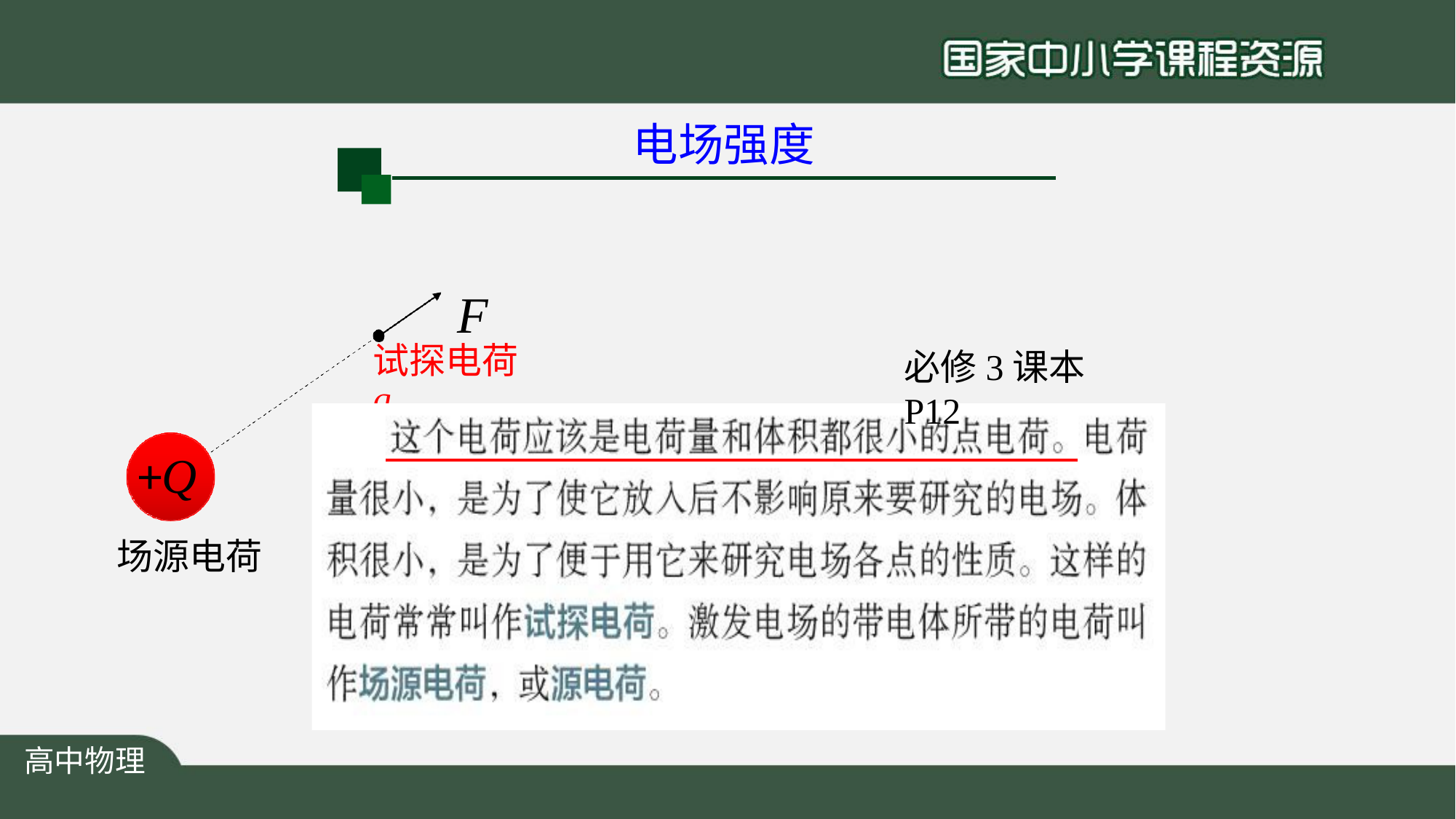

电场强度

F
试探电荷q

必修3课本P12

+Q
场源电荷

高中物理